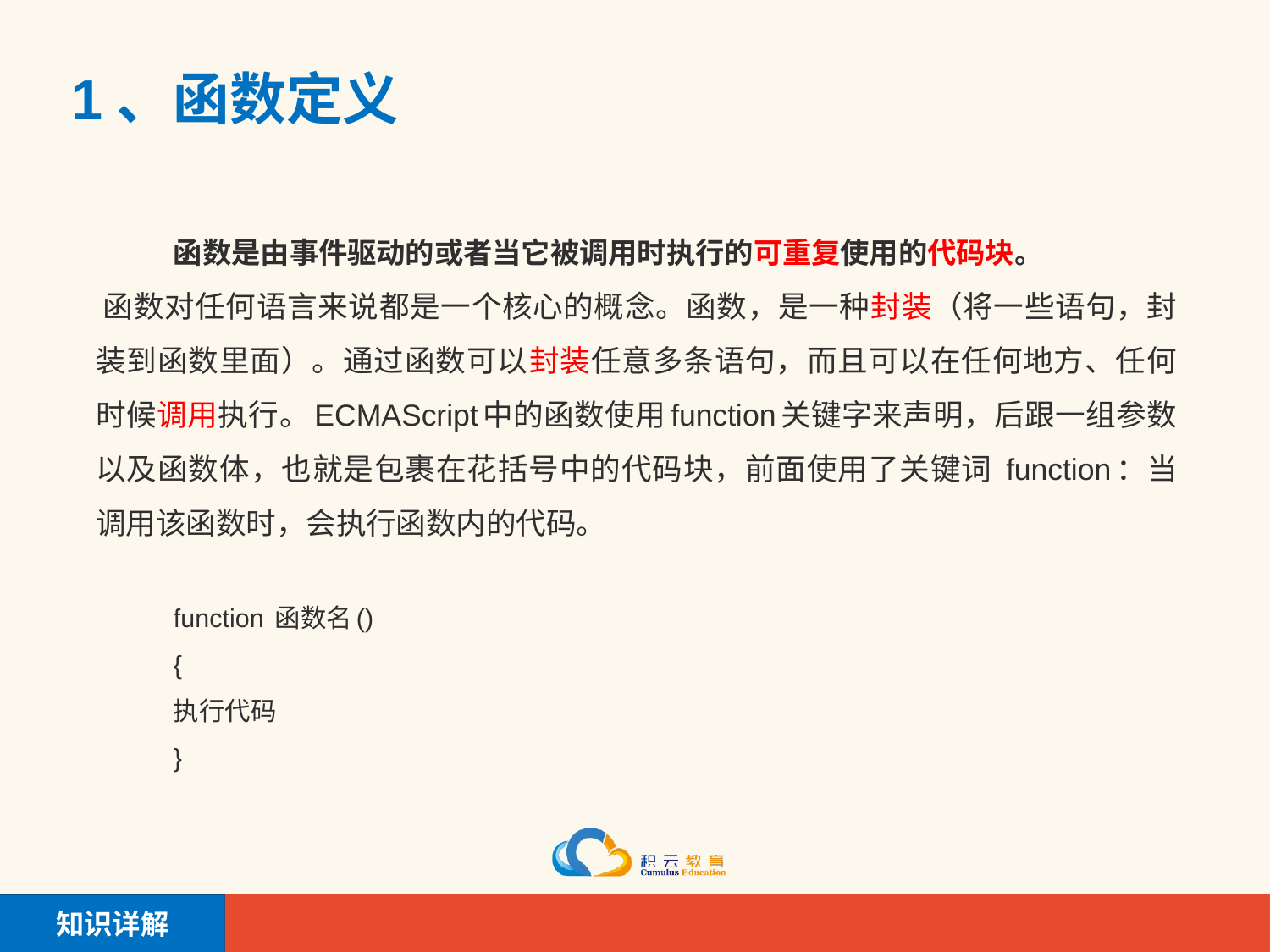

# 1、函数定义
	函数是由事件驱动的或者当它被调用时执行的可重复使用的代码块。
函数对任何语言来说都是一个核心的概念。函数，是一种封装（将一些语句，封装到函数里面）。通过函数可以封装任意多条语句，而且可以在任何地方、任何时候调用执行。ECMAScript中的函数使用function关键字来声明，后跟一组参数以及函数体，也就是包裹在花括号中的代码块，前面使用了关键词 function：当调用该函数时，会执行函数内的代码。

			function 函数名()
				{
						执行代码
				}